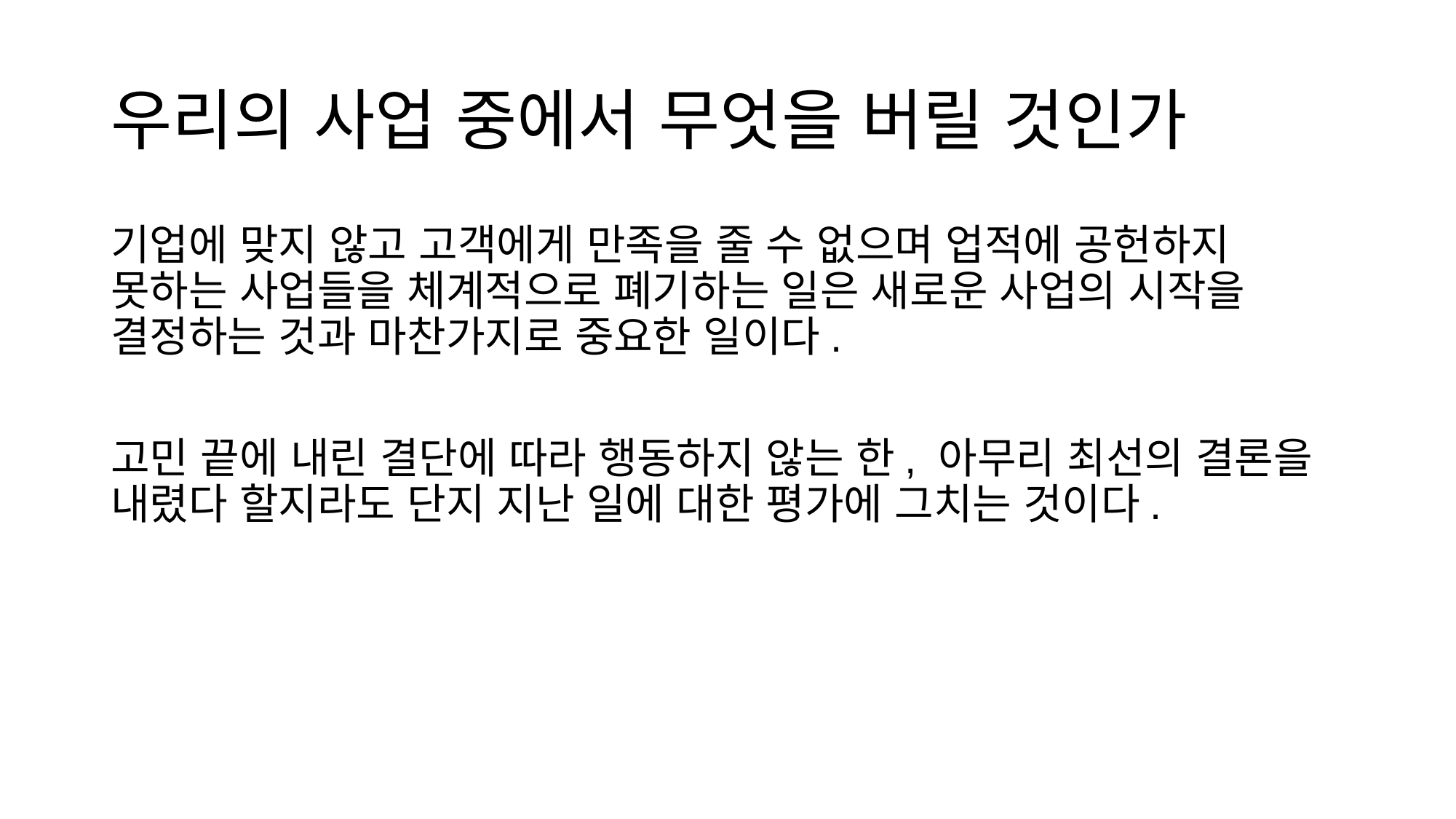

# 우리의 사업 중에서 무엇을 버릴 것인가
기업에 맞지 않고 고객에게 만족을 줄 수 없으며 업적에 공헌하지 못하는 사업들을 체계적으로 폐기하는 일은 새로운 사업의 시작을 결정하는 것과 마찬가지로 중요한 일이다.

고민 끝에 내린 결단에 따라 행동하지 않는 한, 아무리 최선의 결론을 내렸다 할지라도 단지 지난 일에 대한 평가에 그치는 것이다.